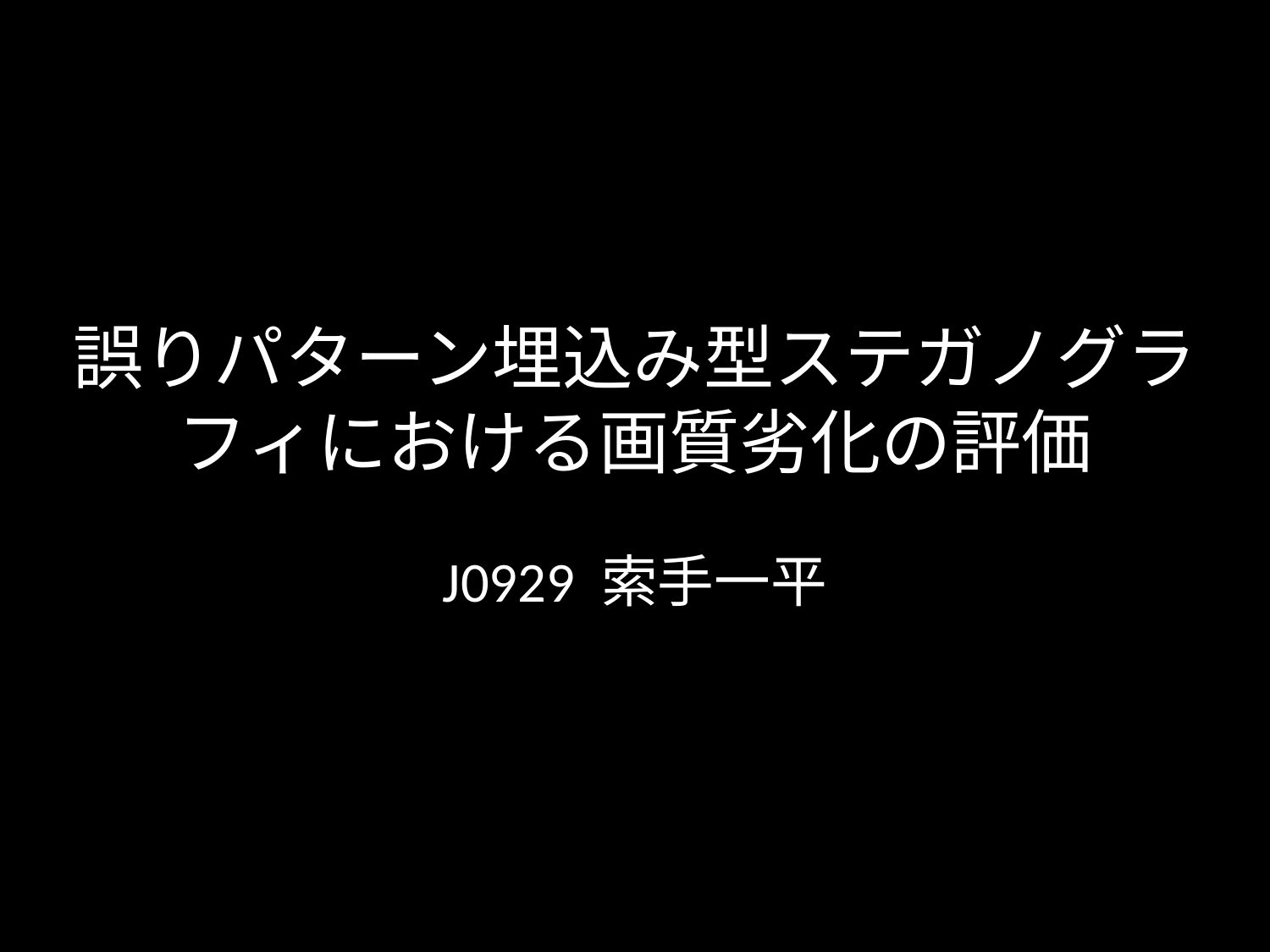

# 誤りパターン埋込み型ステガノグラフィにおける画質劣化の評価
J0929 索手一平